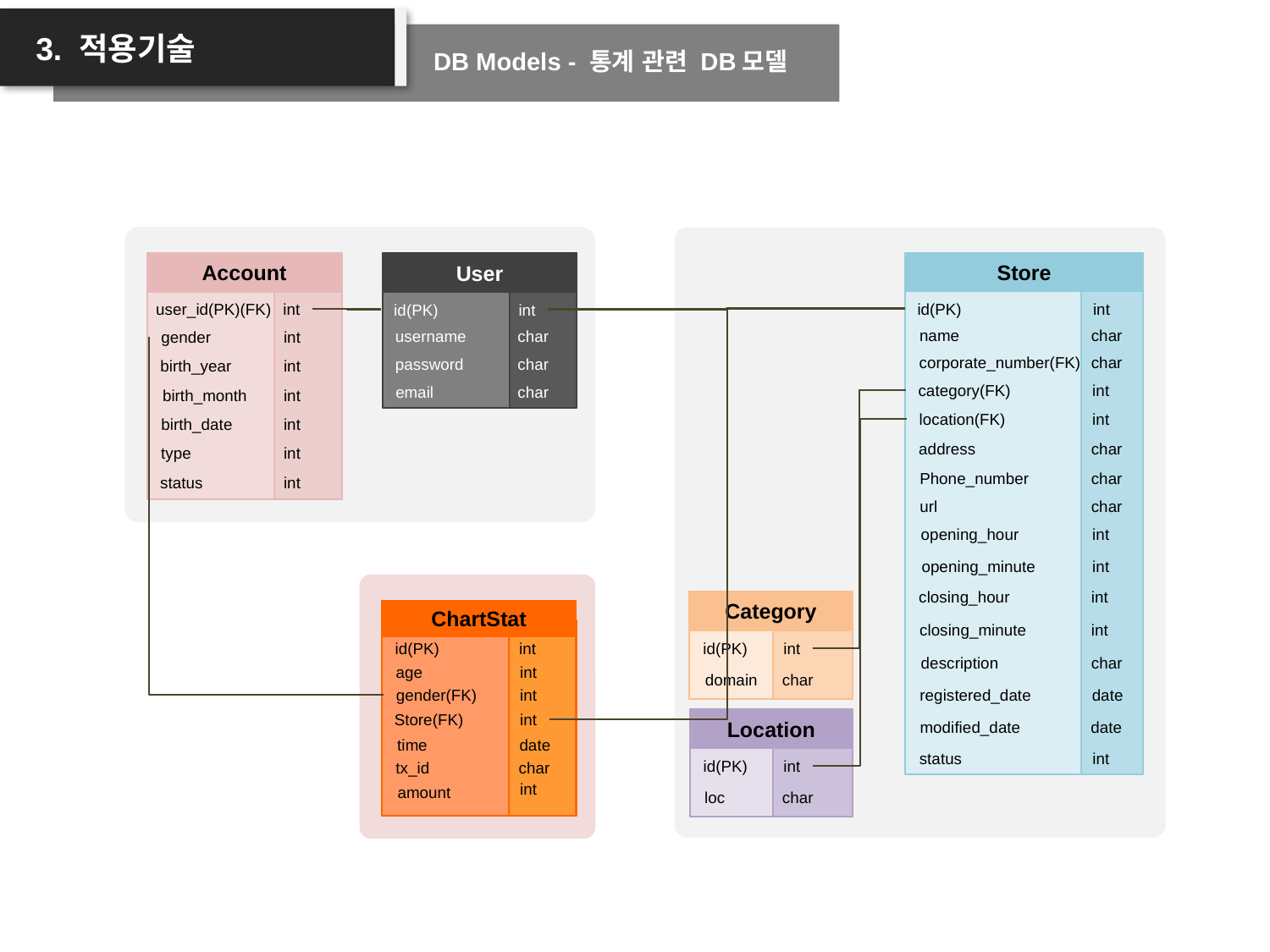

3. 적용기술

DB Models - 통계 관련 DB모델

Account

user_id(PK)(FK)
int
gender
int
birth_year
int
birth_month
int
birth_date
int
type
int
status
int

Store

id(PK)
int
name
char
corporate_number(FK)
char
category(FK)
int
location(FK)
int
address
char
Phone_number
char
url
char
opening_hour
int
opening_minute
int
closing_hour
int
closing_minute
int
description
char
registered_date
date
modified_date
date
status
int
User

id(PK)
int
username
char
password
char
email
char

ChartStat

id(PK)
int
age
int
gender(FK)
int
Store(FK)
int
time
date
tx_id
char
int
amount

Category

id(PK)
int
domain
char

Location

id(PK)
int
loc
char